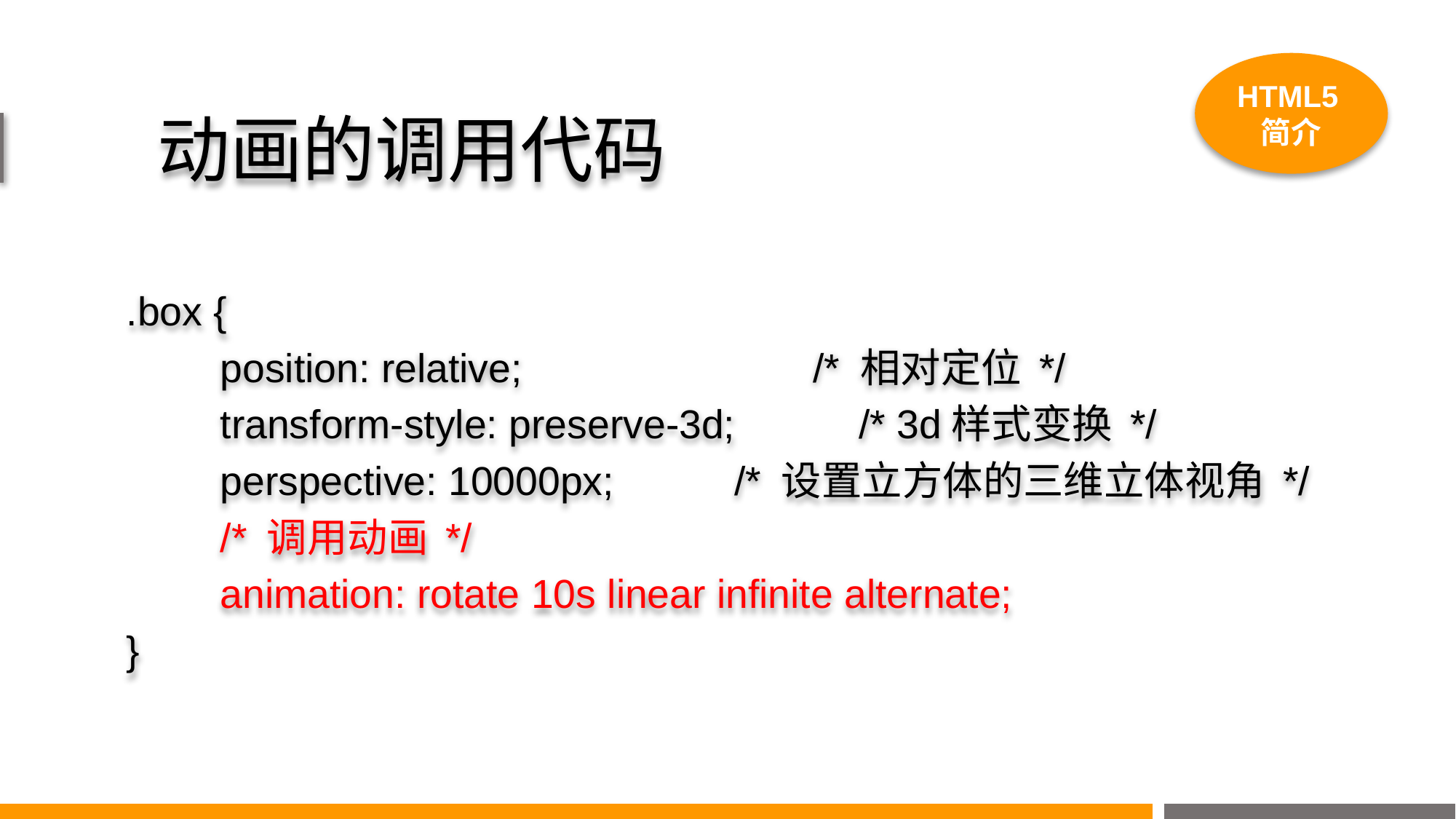

HTML5简介

# 动画的调用代码
.box {
	position: relative;			           /* 相对定位 */
	transform-style: preserve-3d;           /* 3d样式变换 */
	perspective: 10000px; 	    /* 设置立方体的三维立体视角 */
	/* 调用动画 */
	animation: rotate 10s linear infinite alternate;
}